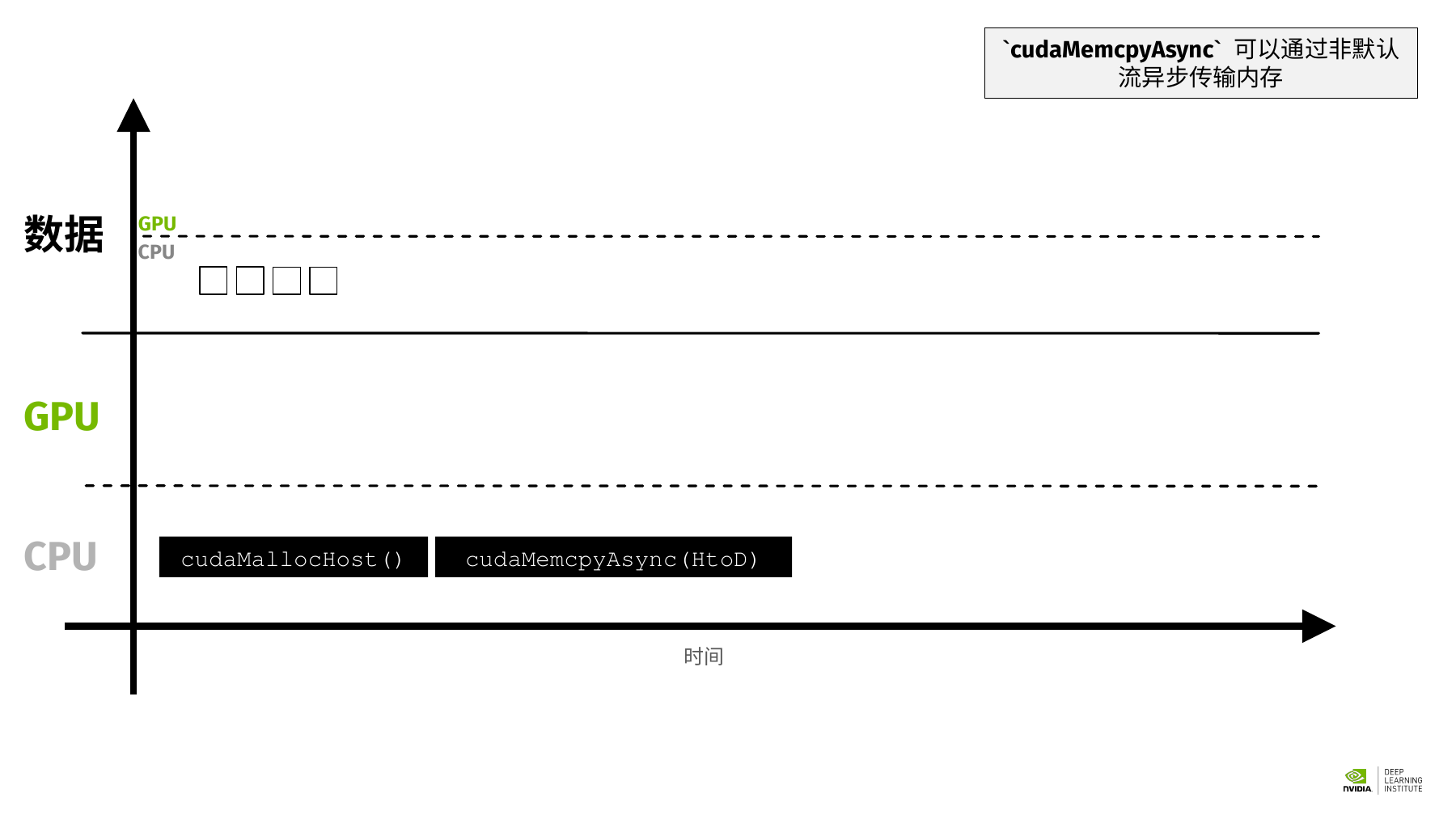

`cudaMemcpyAsync` 可以通过非默认流异步传输内存
时间
GPU
数据
CPU

GPU
CPU
cudaMallocHost()
cudaMemcpyAsync(HtoD)
时间